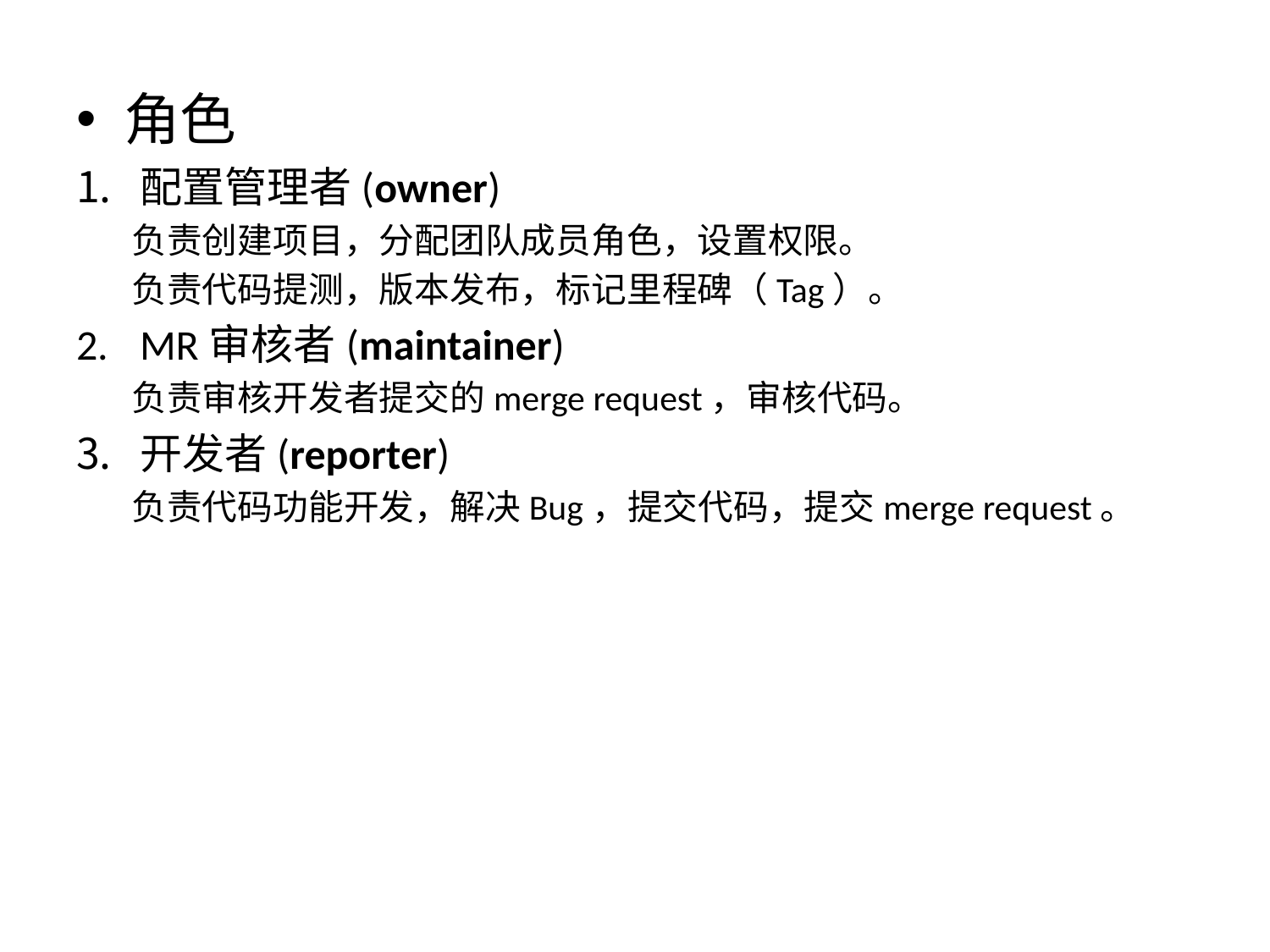

角色
配置管理者(owner)
负责创建项目，分配团队成员角色，设置权限。
负责代码提测，版本发布，标记里程碑（Tag）。
MR审核者(maintainer)
负责审核开发者提交的merge request，审核代码。
开发者(reporter)
负责代码功能开发，解决Bug，提交代码，提交merge request。